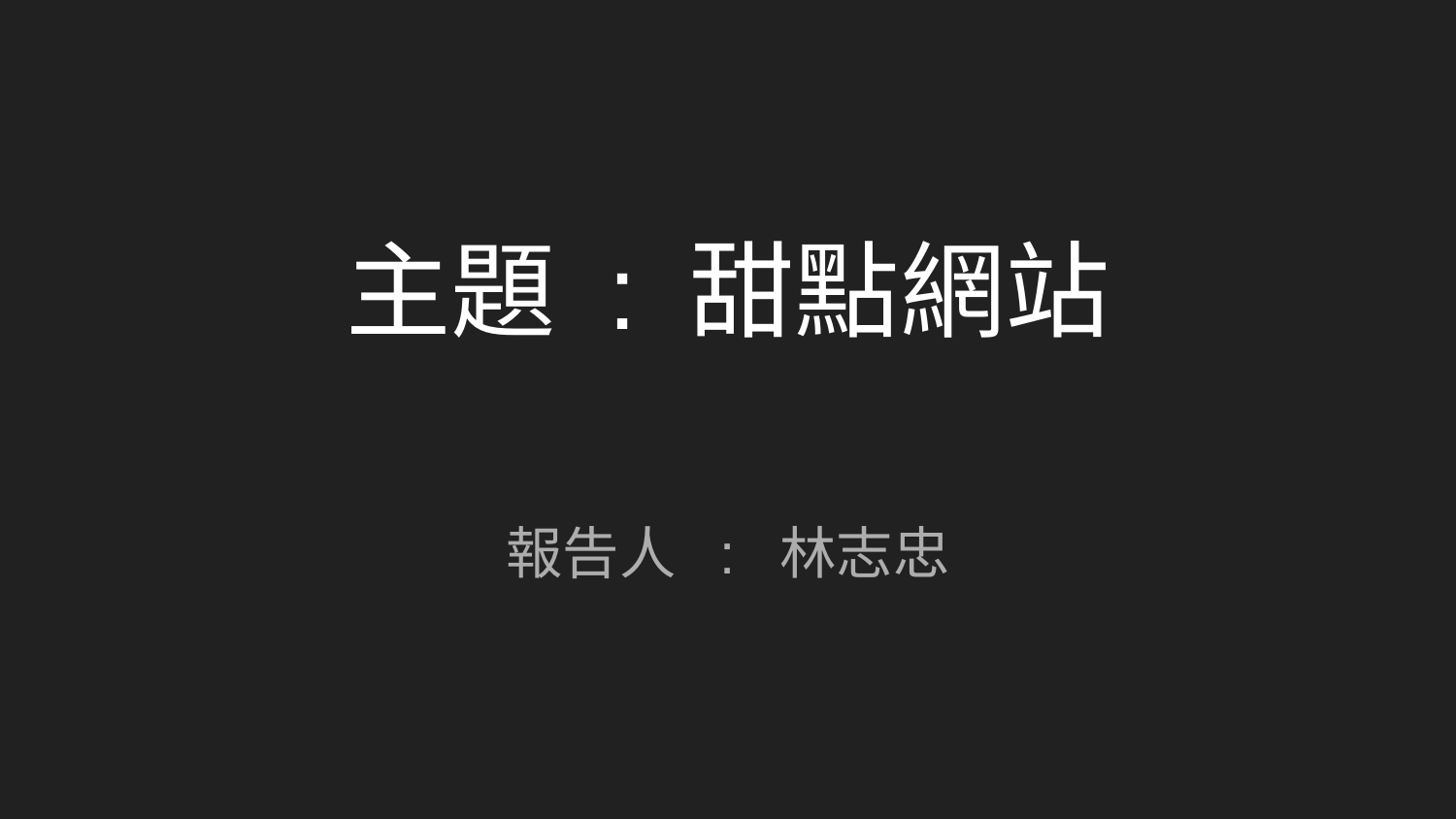

# 主題 : 甜點網站
報告人  :  林志忠